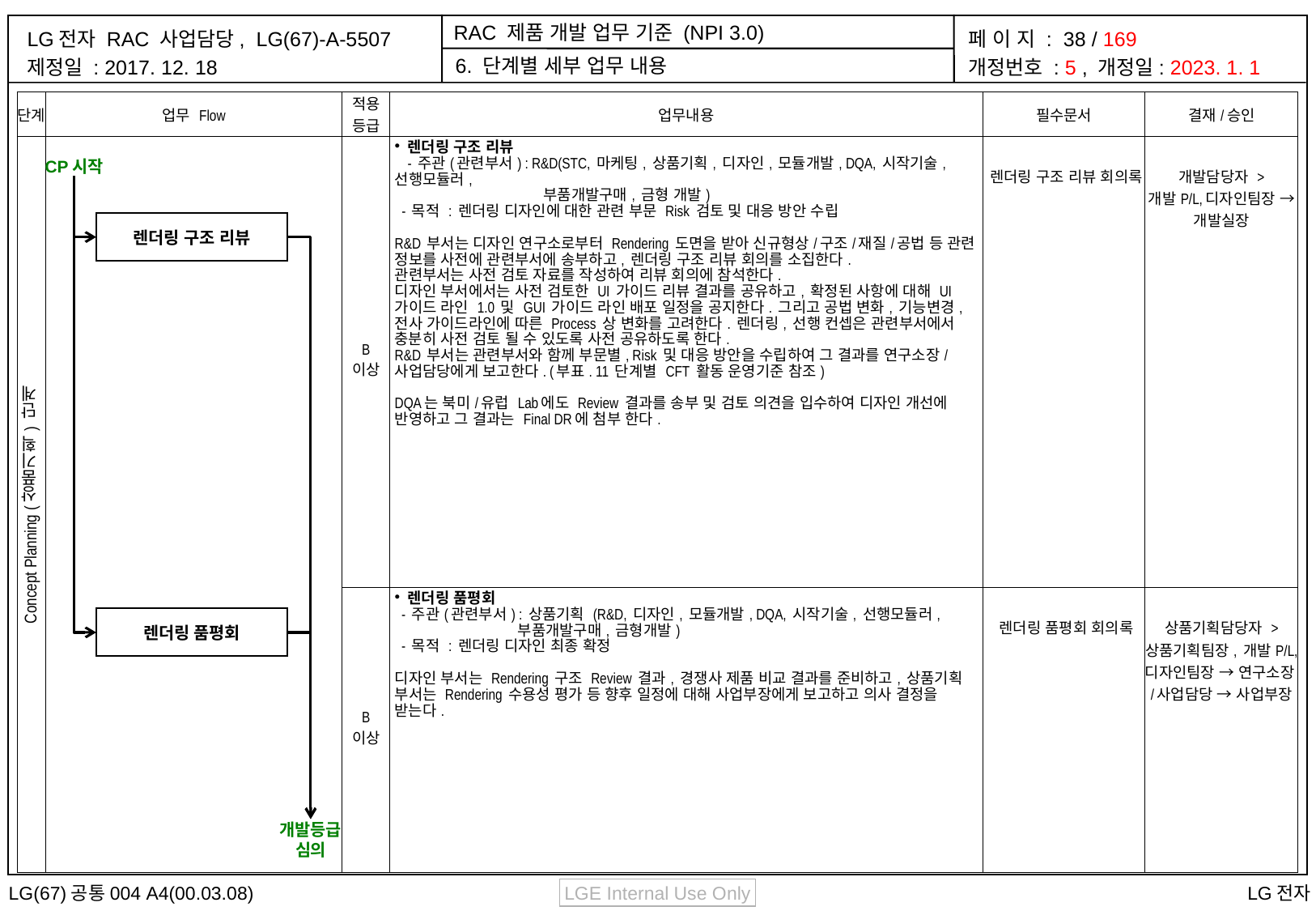

6. 단계별 세부 업무 내용
| 단계 | 업무 Flow | 적용 등급 | 업무내용 | 필수문서 | 결재/승인 |
| --- | --- | --- | --- | --- | --- |
| Concept Planning (상품기획) 단계 |  | B 이상 | 렌더링 구조 리뷰 - 주관(관련부서) : R&D(STC, 마케팅, 상품기획, 디자인, 모듈개발, DQA, 시작기술, 선행모듈러, 부품개발구매, 금형 개발) - 목적 : 렌더링 디자인에 대한 관련 부문 Risk 검토 및 대응 방안 수립 R&D 부서는 디자인 연구소로부터 Rendering 도면을 받아 신규형상/구조/재질/공법 등 관련 정보를 사전에 관련부서에 송부하고, 렌더링 구조 리뷰 회의를 소집한다. 관련부서는 사전 검토 자료를 작성하여 리뷰 회의에 참석한다. 디자인 부서에서는 사전 검토한 UI 가이드 리뷰 결과를 공유하고, 확정된 사항에 대해 UI 가이드 라인 1.0 및 GUI 가이드 라인 배포 일정을 공지한다. 그리고 공법 변화, 기능변경, 전사 가이드라인에 따른 Process 상 변화를 고려한다. 렌더링, 선행 컨셉은 관련부서에서 충분히 사전 검토 될 수 있도록 사전 공유하도록 한다. R&D 부서는 관련부서와 함께 부문별, Risk 및 대응 방안을 수립하여 그 결과를 연구소장/사업담당에게 보고한다. (부표. 11 단계별 CFT 활동 운영기준 참조) DQA는 북미/유럽 Lab에도 Review 결과를 송부 및 검토 의견을 입수하여 디자인 개선에 반영하고 그 결과는 Final DR에 첨부 한다. | 렌더링 구조 리뷰 회의록 | 개발담당자 > 개발P/L,디자인팀장 → 개발실장 |
|  |  | B 이상 | 렌더링 품평회 - 주관(관련부서) : 상품기획 (R&D, 디자인, 모듈개발, DQA, 시작기술, 선행모듈러, 부품개발구매, 금형개발) - 목적 : 렌더링 디자인 최종 확정 디자인 부서는 Rendering 구조 Review 결과, 경쟁사 제품 비교 결과를 준비하고, 상품기획 부서는 Rendering 수용성 평가 등 향후 일정에 대해 사업부장에게 보고하고 의사 결정을 받는다. | 렌더링 품평회 회의록 | 상품기획담당자 > 상품기획팀장, 개발P/L, 디자인팀장 → 연구소장/사업담당 → 사업부장 |
CP시작
렌더링 구조 리뷰

렌더링 품평회
개발등급
심의